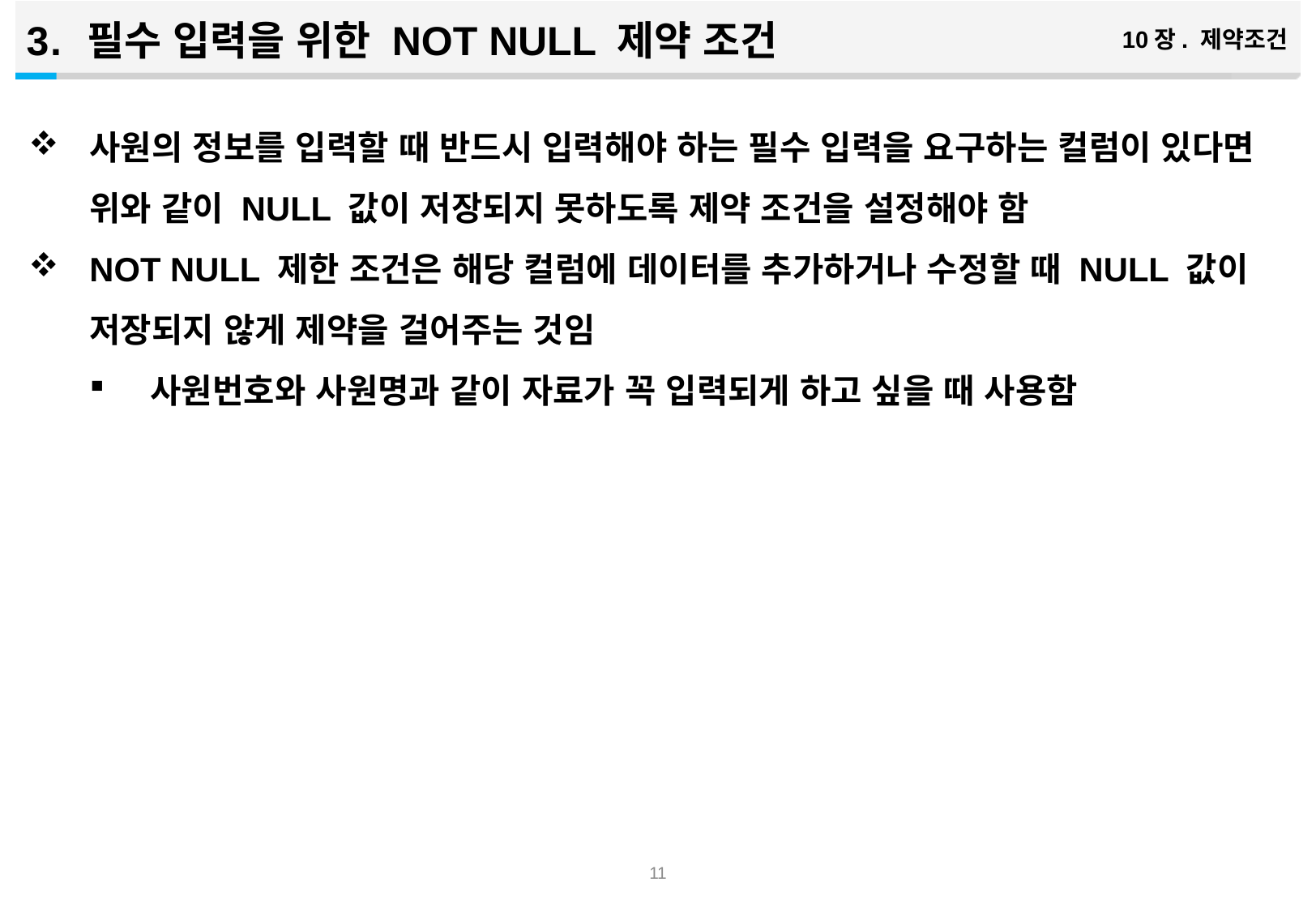

필수 입력을 위한 NOT NULL 제약 조건
10장. 제약조건
사원의 정보를 입력할 때 반드시 입력해야 하는 필수 입력을 요구하는 컬럼이 있다면 위와 같이 NULL 값이 저장되지 못하도록 제약 조건을 설정해야 함
NOT NULL 제한 조건은 해당 컬럼에 데이터를 추가하거나 수정할 때 NULL 값이 저장되지 않게 제약을 걸어주는 것임
사원번호와 사원명과 같이 자료가 꼭 입력되게 하고 싶을 때 사용함

11